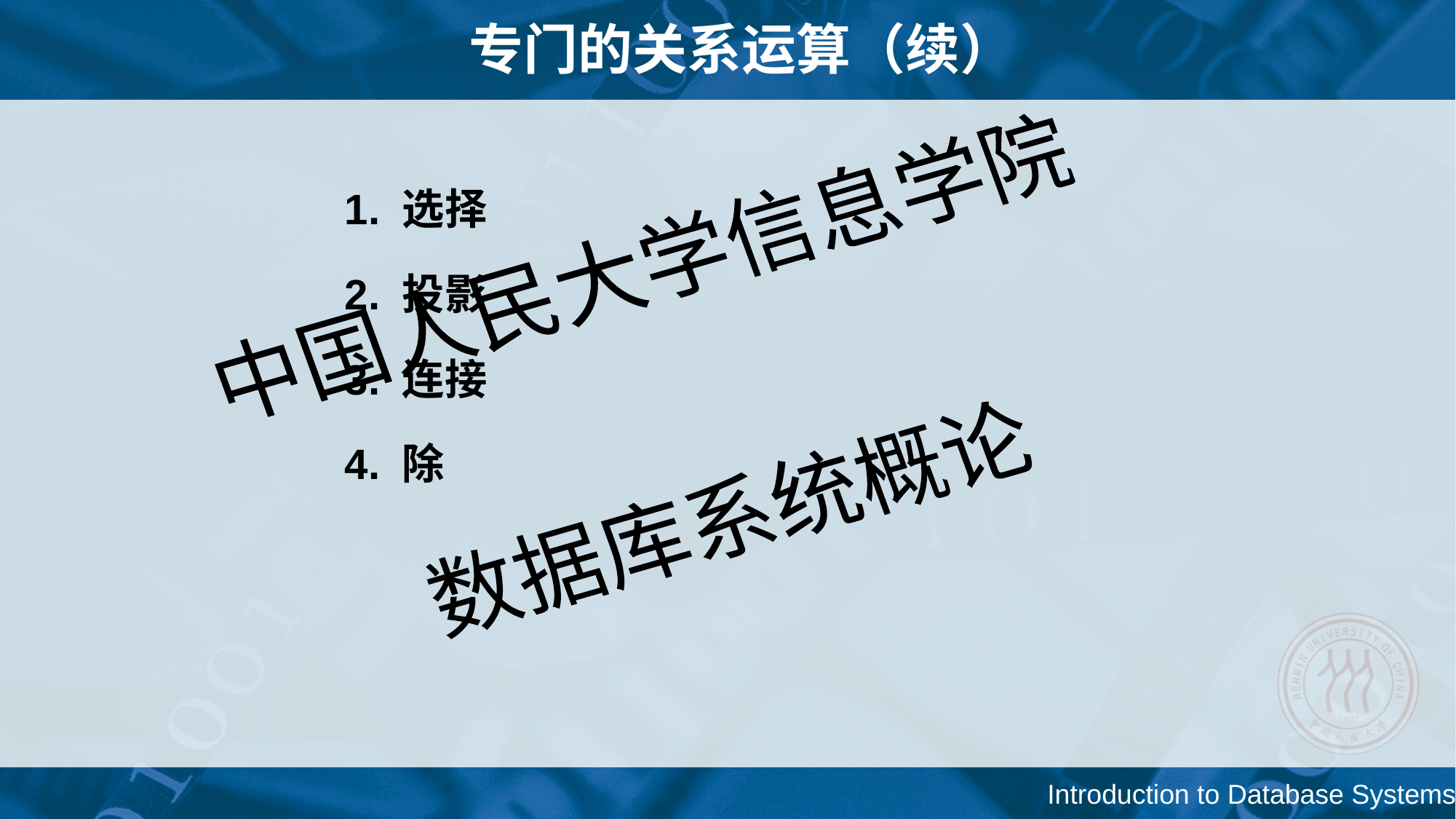

# 专门的关系运算（续）
1. 选择
2. 投影
3. 连接
4. 除